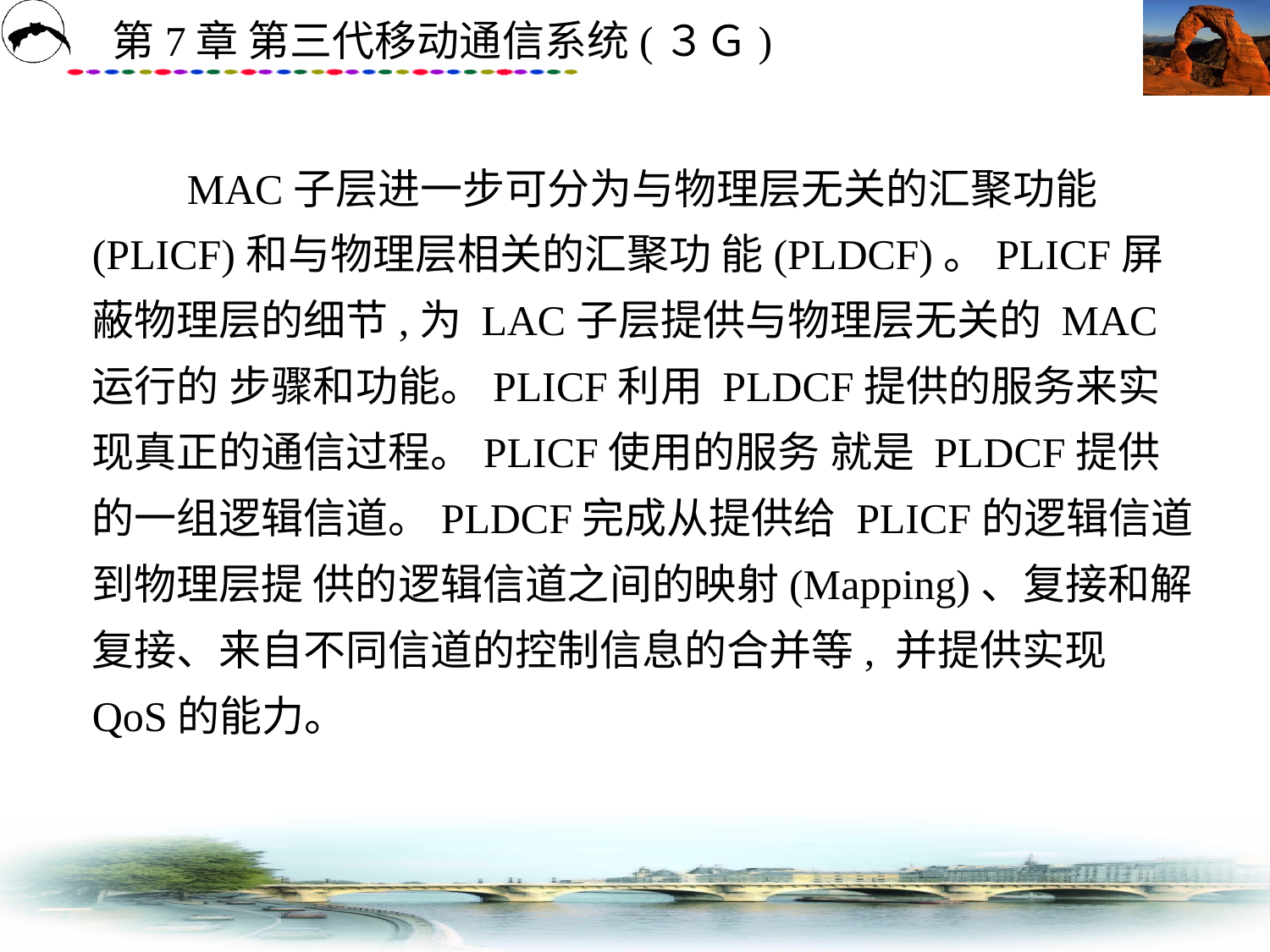

# MAC子层进一步可分为与物理层无关的汇聚功能(PLICF)和与物理层相关的汇聚功 能(PLDCF)。PLICF屏蔽物理层的细节,为 LAC子层提供与物理层无关的 MAC 运行的 步骤和功能。PLICF利用 PLDCF提供的服务来实现真正的通信过程。PLICF使用的服务 就是 PLDCF提供的一组逻辑信道。PLDCF完成从提供给 PLICF的逻辑信道到物理层提 供的逻辑信道之间的映射(Mapping)、复接和解复接、来自不同信道的控制信息的合并等, 并提供实现 QoS的能力。